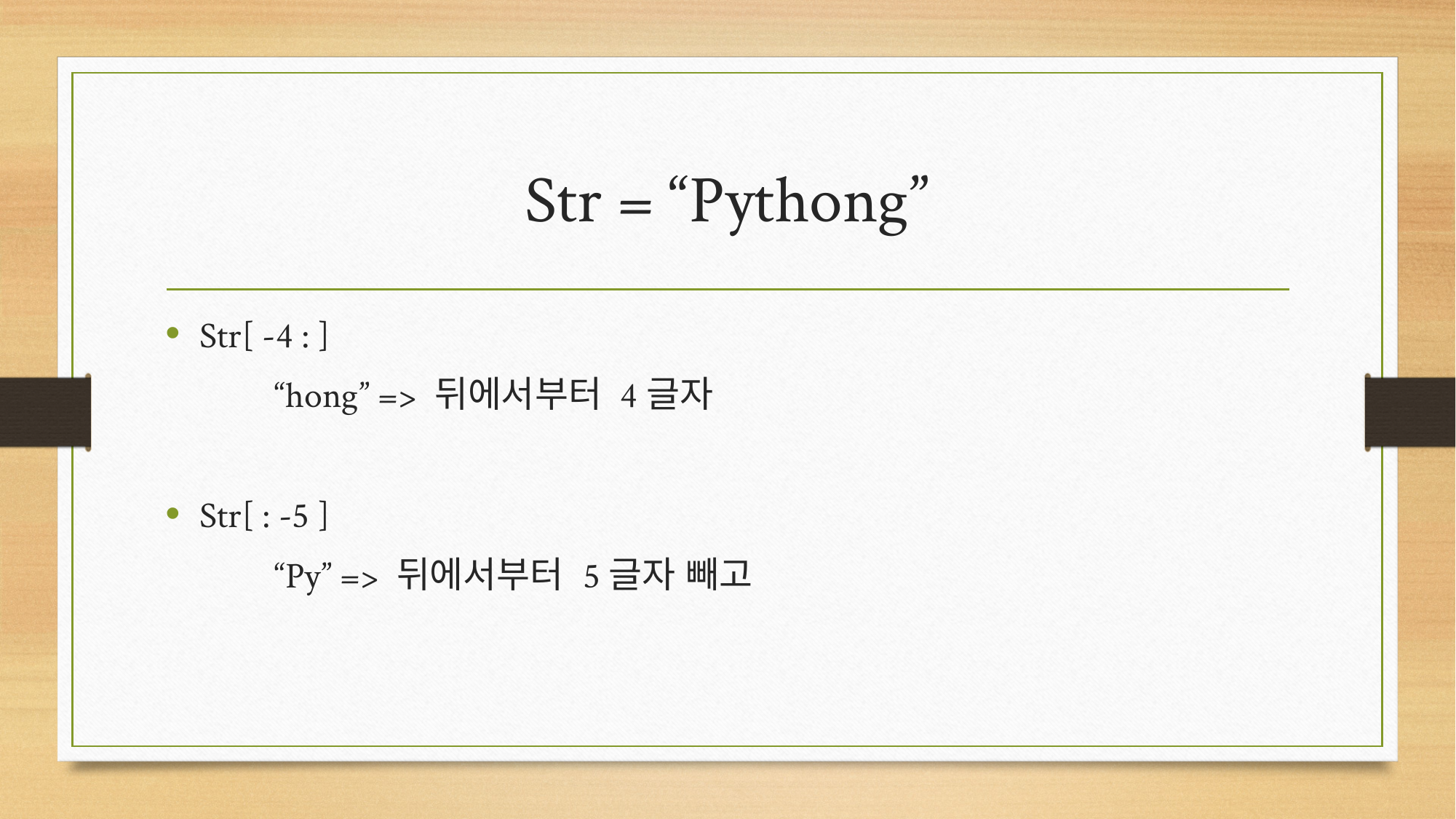

# Str = “Pythong”
Str[ -4 : ]
	“hong” => 뒤에서부터 4글자

Str[ : -5 ]
	“Py” => 뒤에서부터 5글자 빼고